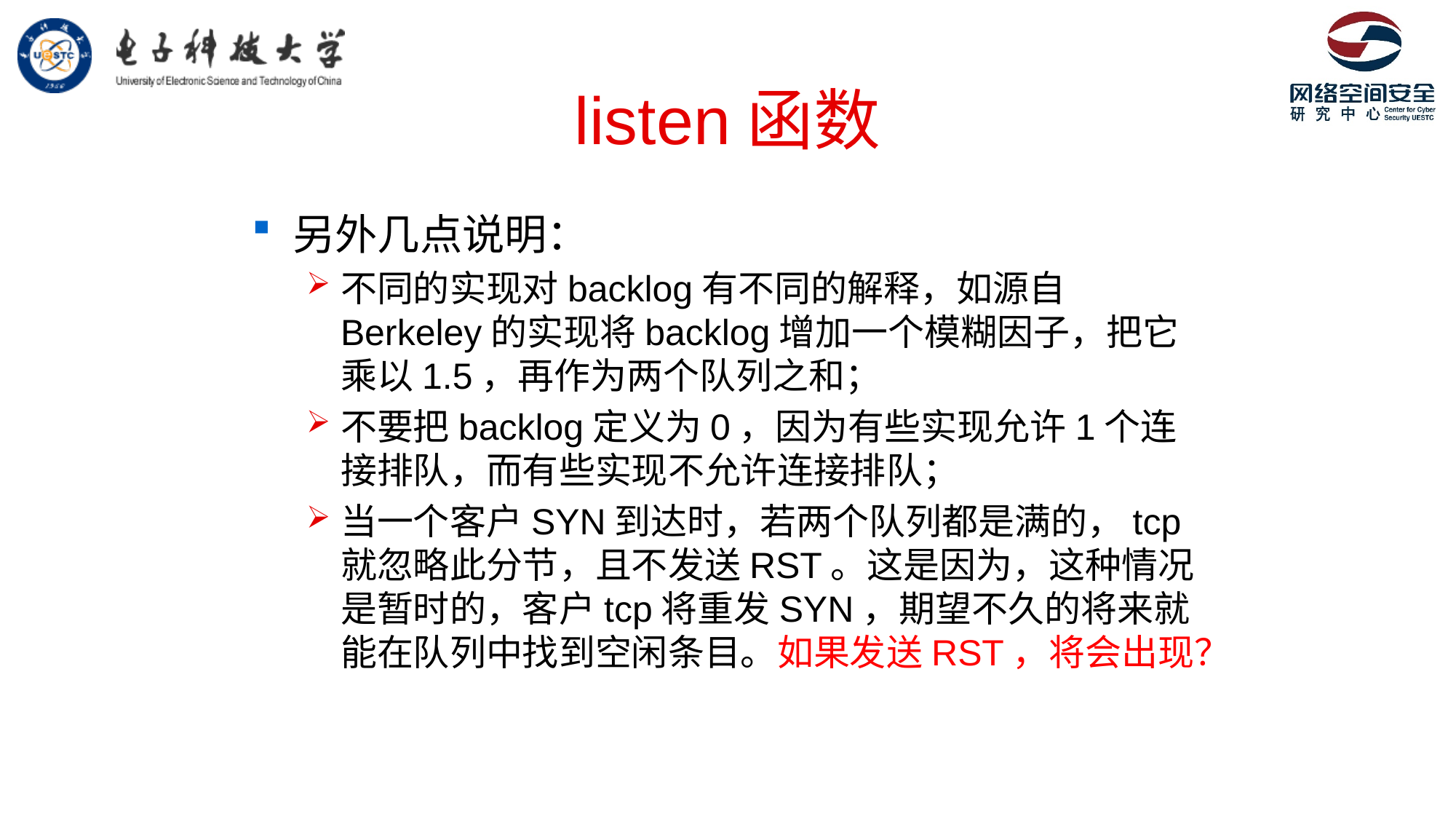

# listen函数
另外几点说明：
不同的实现对backlog有不同的解释，如源自Berkeley的实现将backlog增加一个模糊因子，把它乘以1.5，再作为两个队列之和；
不要把backlog定义为0，因为有些实现允许1个连接排队，而有些实现不允许连接排队；
当一个客户SYN到达时，若两个队列都是满的，tcp就忽略此分节，且不发送RST。这是因为，这种情况是暂时的，客户tcp将重发SYN，期望不久的将来就能在队列中找到空闲条目。如果发送RST，将会出现？